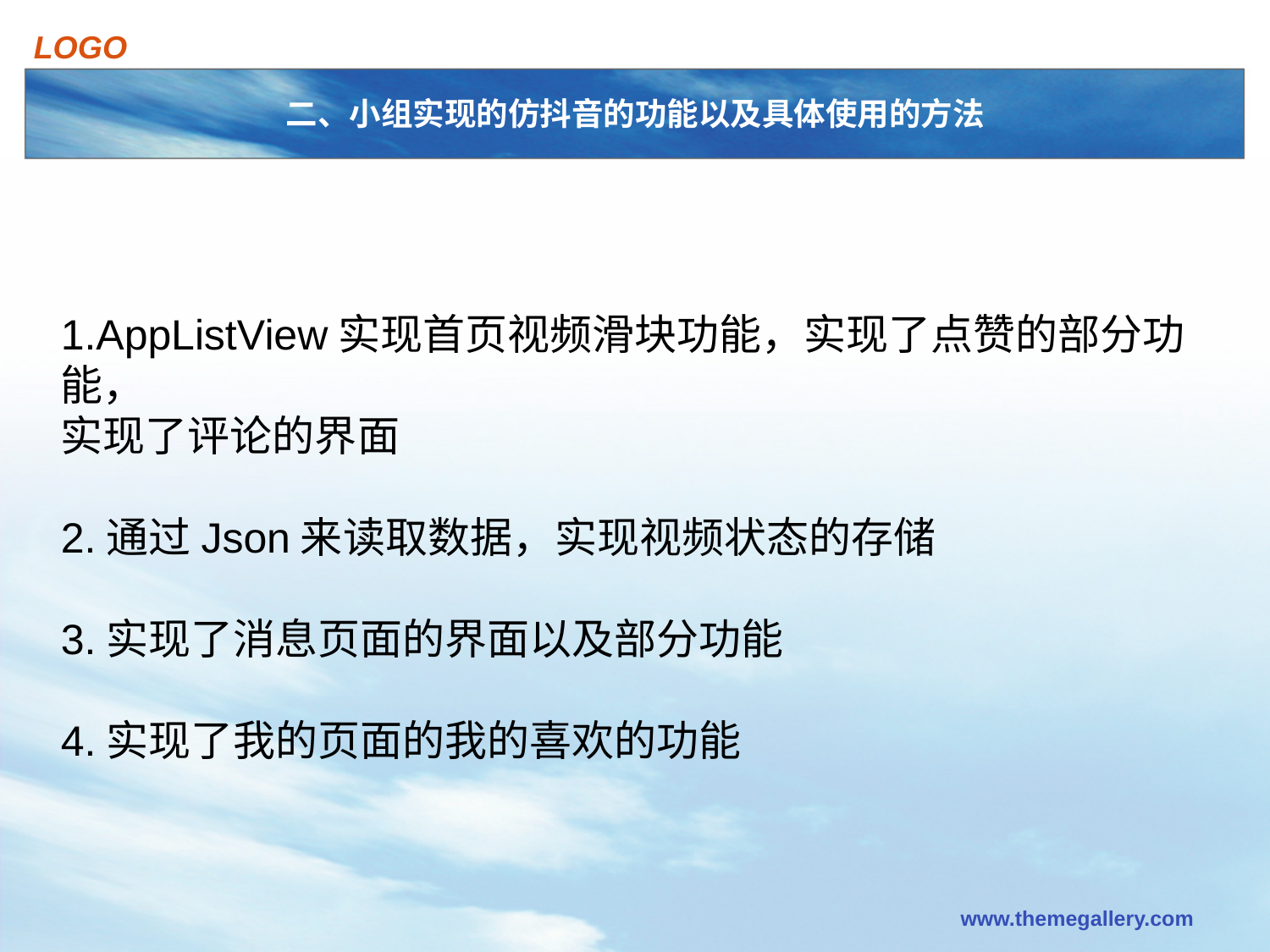

# 二、小组实现的仿抖音的功能以及具体使用的方法
1.AppListView实现首页视频滑块功能，实现了点赞的部分功能，
实现了评论的界面

2.通过Json来读取数据，实现视频状态的存储

3.实现了消息页面的界面以及部分功能

4.实现了我的页面的我的喜欢的功能

www.themegallery.com